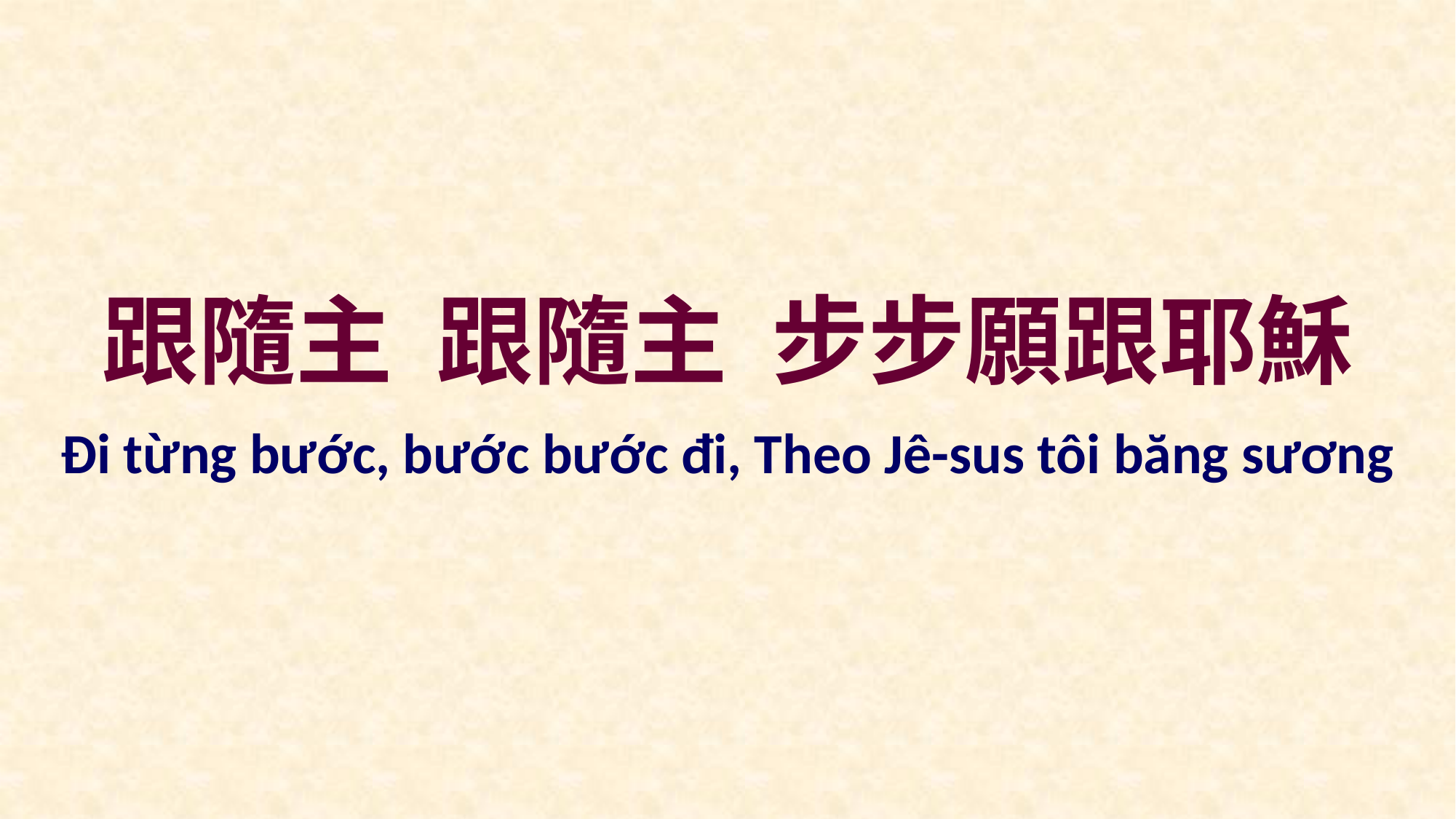

跟隨主  跟隨主  步步願跟耶穌
Đi từng bước, bước bước đi, Theo Jê-sus tôi băng sương